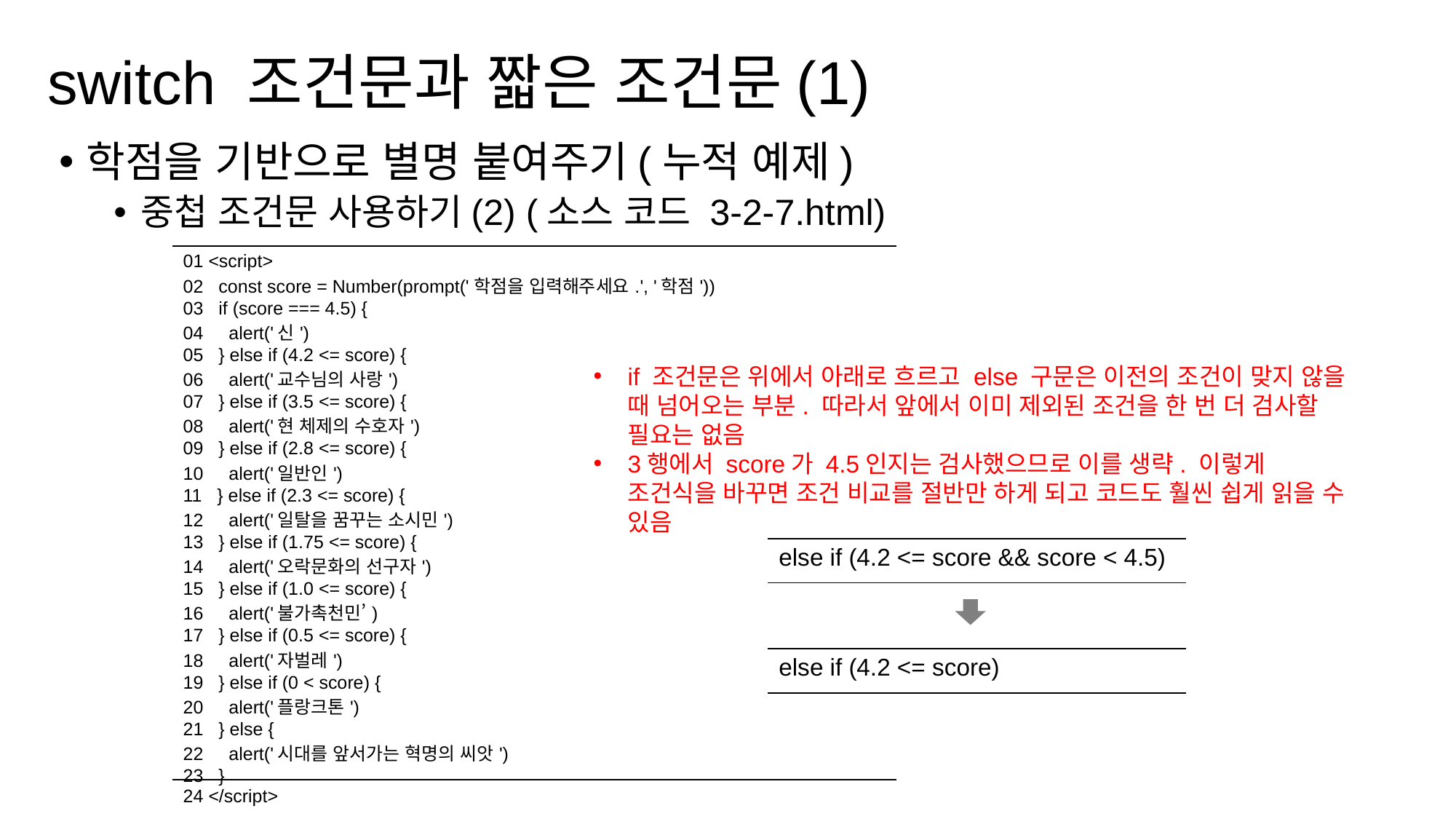

switch 조건문과 짧은 조건문(1)
학점을 기반으로 별명 붙여주기(누적 예제)
중첩 조건문 사용하기(2) (소스 코드 3-2-7.html)

| 01 <script> 02 const score = Number(prompt('학점을 입력해주세요.', '학점')) 03 if (score === 4.5) { 04 alert('신') 05 } else if (4.2 <= score) { 06 alert('교수님의 사랑') 07 } else if (3.5 <= score) { 08 alert('현 체제의 수호자') 09 } else if (2.8 <= score) { 10 alert('일반인') 11 } else if (2.3 <= score) { 12 alert('일탈을 꿈꾸는 소시민') 13 } else if (1.75 <= score) { 14 alert('오락문화의 선구자') 15 } else if (1.0 <= score) { 16 alert('불가촉천민’) 17 } else if (0.5 <= score) { 18 alert('자벌레') 19 } else if (0 < score) { 20 alert('플랑크톤') 21 } else { 22 alert('시대를 앞서가는 혁명의 씨앗') 23 } 24 </script> |
| --- |
if 조건문은 위에서 아래로 흐르고 else 구문은 이전의 조건이 맞지 않을 때 넘어오는 부분. 따라서 앞에서 이미 제외된 조건을 한 번 더 검사할 필요는 없음
3행에서 score가 4.5인지는 검사했으므로 이를 생략. 이렇게 조건식을 바꾸면 조건 비교를 절반만 하게 되고 코드도 훨씬 쉽게 읽을 수 있음
| else if (4.2 <= score && score < 4.5) |
| --- |

| else if (4.2 <= score) |
| --- |